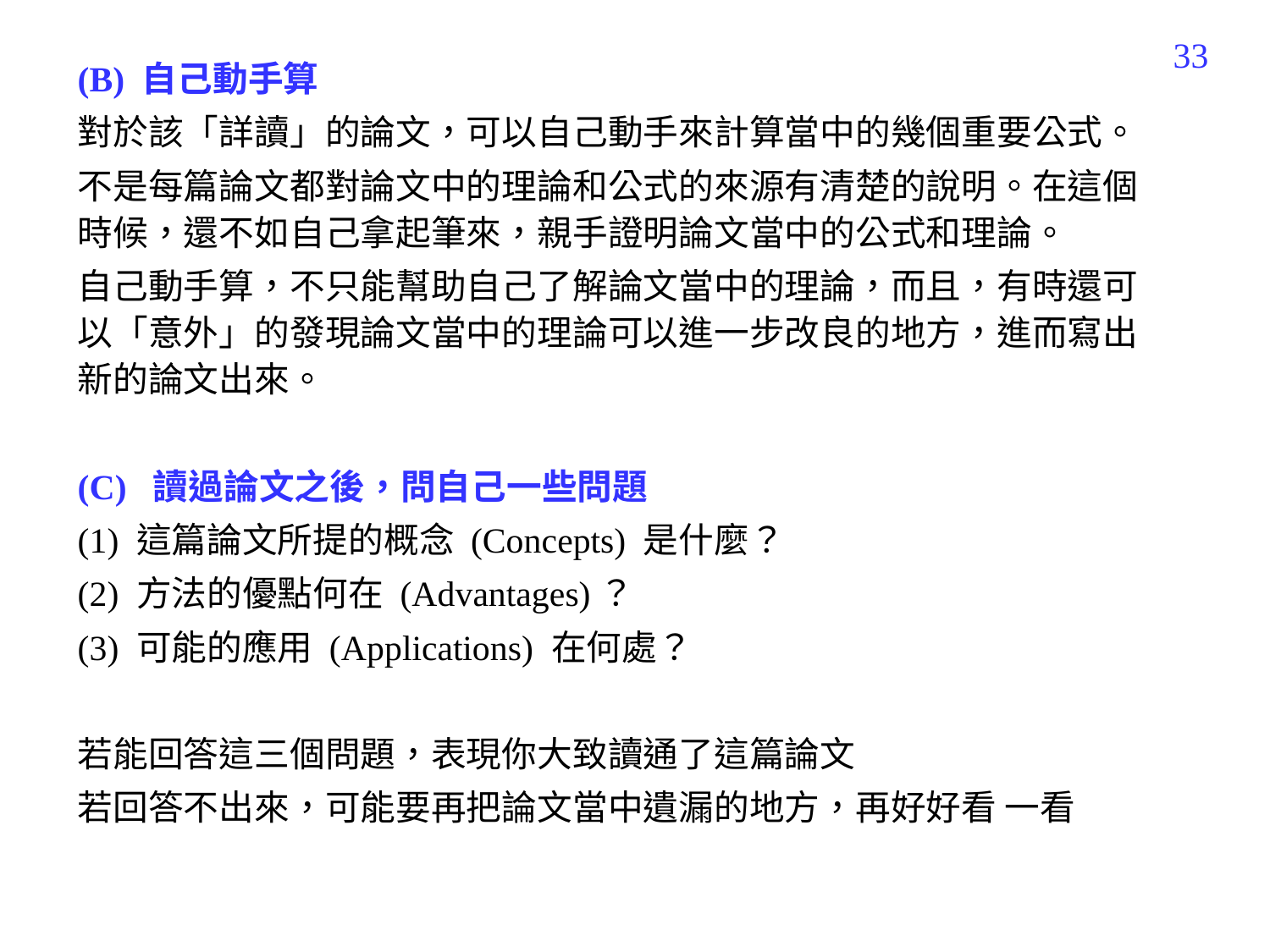

33
(B) 自己動手算
對於該「詳讀」的論文，可以自己動手來計算當中的幾個重要公式。
不是每篇論文都對論文中的理論和公式的來源有清楚的說明。在這個時候，還不如自己拿起筆來，親手證明論文當中的公式和理論。
自己動手算，不只能幫助自己了解論文當中的理論，而且，有時還可以「意外」的發現論文當中的理論可以進一步改良的地方，進而寫出新的論文出來。

(C)  讀過論文之後，問自己一些問題
(1) 這篇論文所提的概念 (Concepts) 是什麼？
(2) 方法的優點何在 (Advantages)？
(3) 可能的應用 (Applications) 在何處？

若能回答這三個問題，表現你大致讀通了這篇論文
若回答不出來，可能要再把論文當中遺漏的地方，再好好看 一看